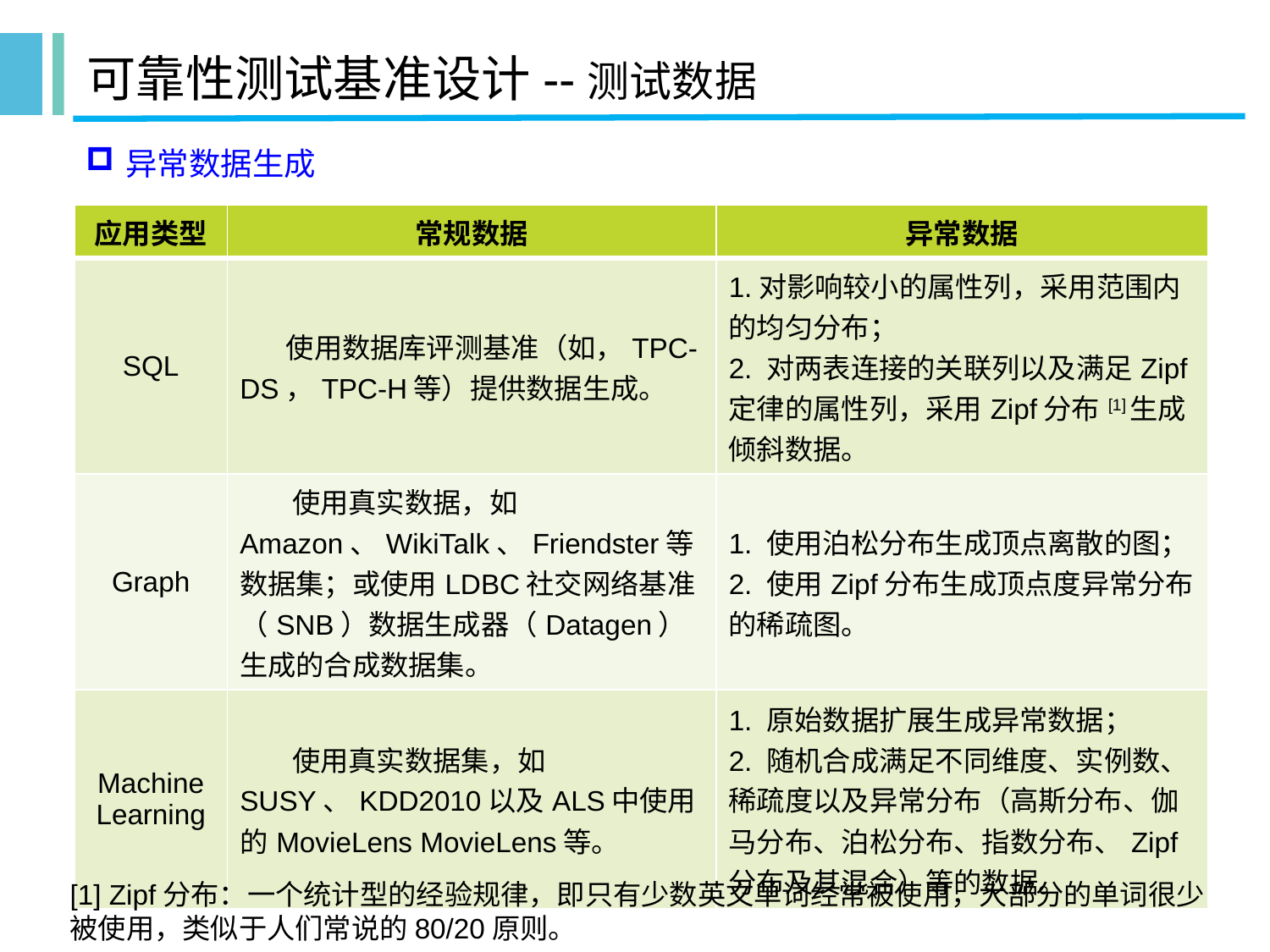

# 可靠性测试基准设计--测试数据
异常数据生成
| 应用类型 | 常规数据 | 异常数据 |
| --- | --- | --- |
| SQL | 使用数据库评测基准（如，TPC-DS，TPC-H等）提供数据生成。 | 1.对影响较小的属性列，采用范围内的均匀分布； 2. 对两表连接的关联列以及满足Zipf定律的属性列，采用Zipf分布[1]生成倾斜数据。 |
| Graph | 使用真实数据，如Amazon、WikiTalk、Friendster等数据集；或使用LDBC社交网络基准（SNB）数据生成器（Datagen）生成的合成数据集。 | 1. 使用泊松分布生成顶点离散的图； 2. 使用Zipf分布生成顶点度异常分布的稀疏图。 |
| Machine Learning | 使用真实数据集，如SUSY、KDD2010以及ALS中使用的MovieLens MovieLens等。 | 1. 原始数据扩展生成异常数据； 2. 随机合成满足不同维度、实例数、稀疏度以及异常分布（高斯分布、伽马分布、泊松分布、指数分布、Zipf分布及其混合）等的数据。 |
[1] Zipf分布：一个统计型的经验规律，即只有少数英文单词经常被使用，大部分的单词很少被使用，类似于人们常说的80/20原则。